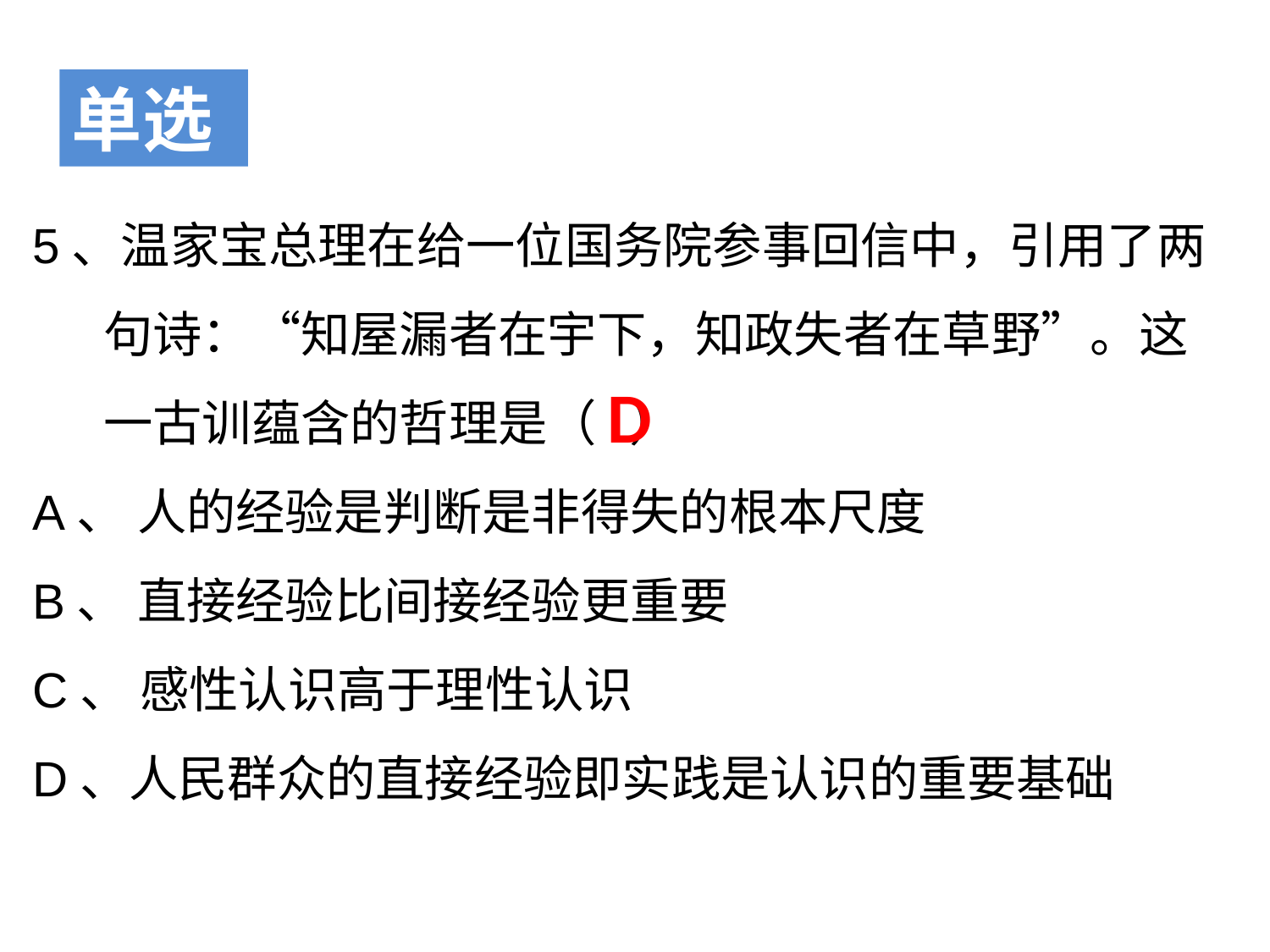

单选
5、温家宝总理在给一位国务院参事回信中，引用了两句诗：“知屋漏者在宇下，知政失者在草野”。这一古训蕴含的哲理是（   ）
A、 人的经验是判断是非得失的根本尺度
B、 直接经验比间接经验更重要
C、 感性认识高于理性认识
D、人民群众的直接经验即实践是认识的重要基础

D